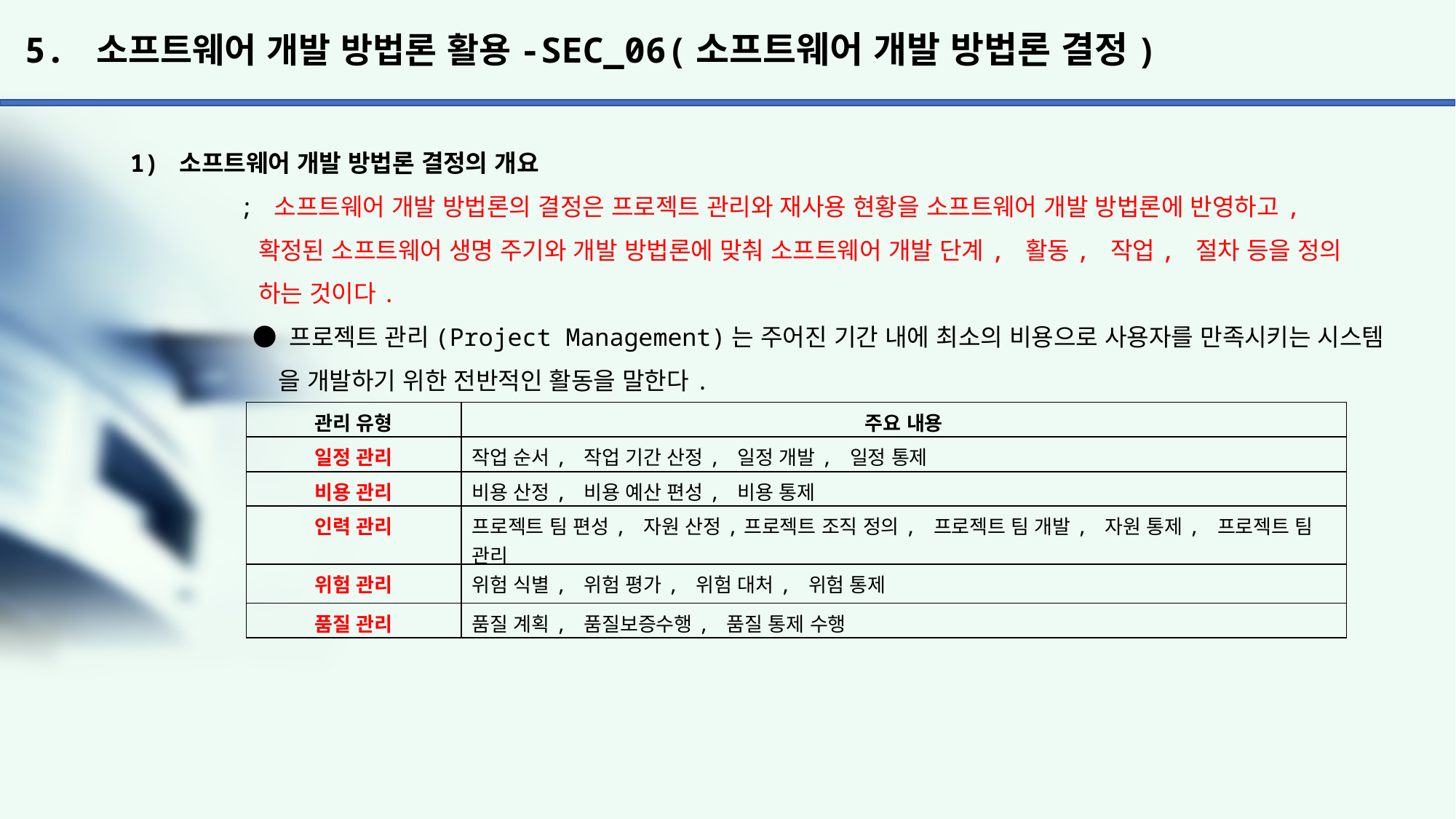

# 5. 소프트웨어 개발 방법론 활용-SEC_06(소프트웨어 개발 방법론 결정)
1) 소프트웨어 개발 방법론 결정의 개요
	; 소프트웨어 개발 방법론의 결정은 프로젝트 관리와 재사용 현황을 소프트웨어 개발 방법론에 반영하고,
	  확정된 소프트웨어 생명 주기와 개발 방법론에 맞춰 소프트웨어 개발 단계, 활동, 작업, 절차 등을 정의
	  하는 것이다.
	  ● 프로젝트 관리(Project Management)는 주어진 기간 내에 최소의 비용으로 사용자를 만족시키는 시스템
	     을 개발하기 위한 전반적인 활동을 말한다.
| 관리 유형 | 주요 내용 |
| --- | --- |
| 일정 관리 | 작업 순서, 작업 기간 산정, 일정 개발, 일정 통제 |
| 비용 관리 | 비용 산정, 비용 예산 편성, 비용 통제 |
| 인력 관리 | 프로젝트 팀 편성, 자원 산정,프로젝트 조직 정의, 프로젝트 팀 개발, 자원 통제, 프로젝트 팀 관리 |
| 위험 관리 | 위험 식별, 위험 평가, 위험 대처, 위험 통제 |
| 품질 관리 | 품질 계획, 품질보증수행, 품질 통제 수행 |